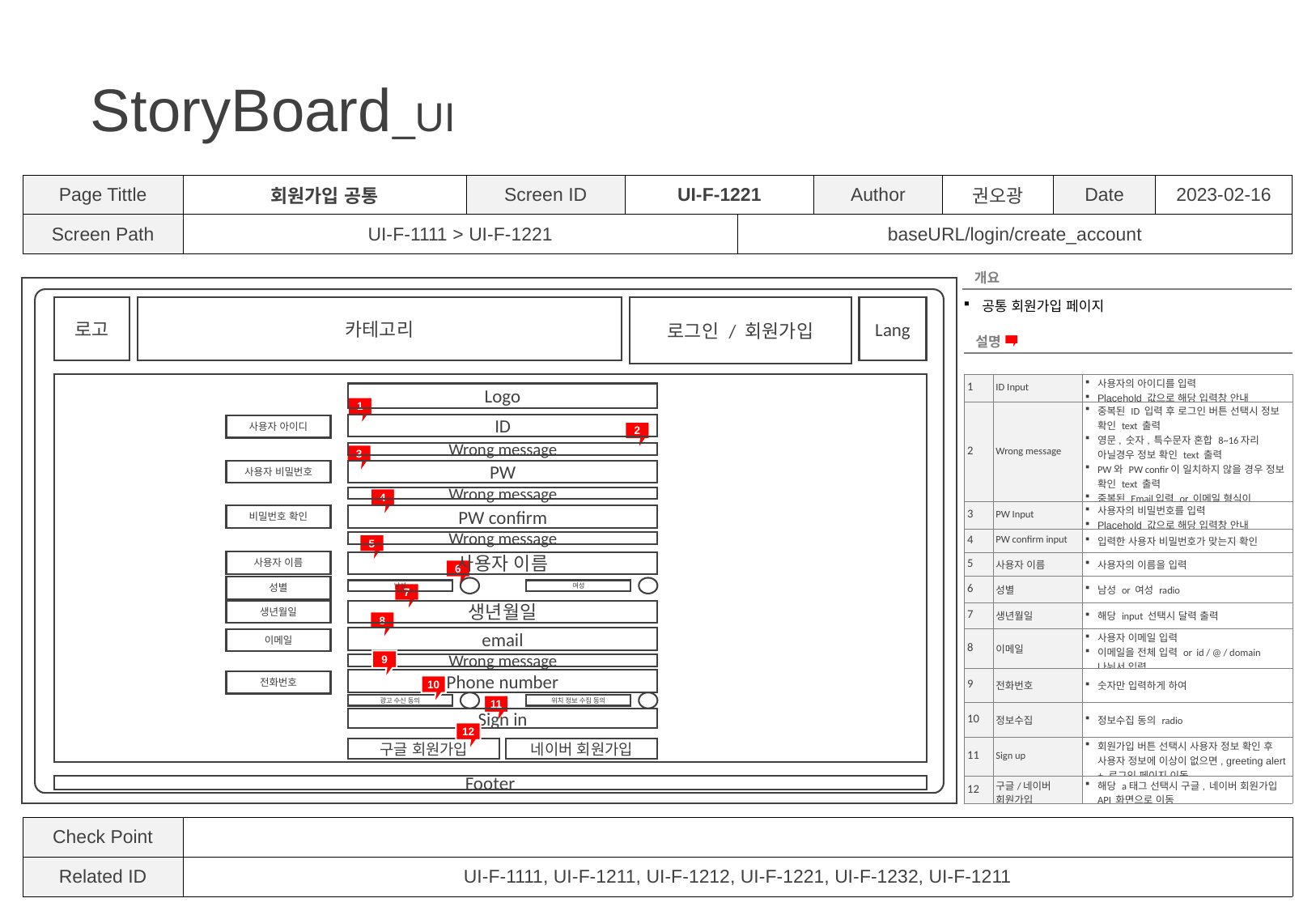

StoryBoard_UI
| Page Tittle | 회원가입 공통 | Screen ID | UI-F-1221 |  | Author | 권오광 | Date | 2023-02-16 |
| --- | --- | --- | --- | --- | --- | --- | --- | --- |
| Screen Path | UI-F-1111 > UI-F-1221 |  |  | baseURL/login/create\_account |  |  |  |  |
개요

공통 회원가입 페이지
카테고리
로고
로그인 / 회원가입
Lang
설명

| 1 | ID Input | 사용자의 아이디를 입력 Placehold 값으로 해당 입력창 안내 |
| --- | --- | --- |
| 2 | Wrong message | 중복된 ID 입력 후 로그인 버튼 선택시 정보 확인 text 출력 영문, 숫자, 특수문자 혼합 8~16자리 아닐경우 정보 확인 text 출력 PW와 PW confir이 일치하지 않을 경우 정보 확인 text 출력 중복된 Email입력 or 이메일 형식이 아닐경우 정보 확인 text 출력 |
| 3 | PW Input | 사용자의 비밀번호를 입력 Placehold 값으로 해당 입력창 안내 |
| 4 | PW confirm input | 입력한 사용자 비밀번호가 맞는지 확인 |
| 5 | 사용자 이름 | 사용자의 이름을 입력 |
| 6 | 성별 | 남성 or 여성 radio |
| 7 | 생년월일 | 해당 input 선택시 달력 출력 |
| 8 | 이메일 | 사용자 이메일 입력 이메일을 전체 입력 or id / @ / domain 나눠서 입력 |
| 9 | 전화번호 | 숫자만 입력하게 하여 |
| 10 | 정보수집 | 정보수집 동의 radio |
| 11 | Sign up | 회원가입 버튼 선택시 사용자 정보 확인 후 사용자 정보에 이상이 없으면, greeting alert + 로그인 페이지 이동 |
| 12 | 구글/네이버 회원가입 | 해당 a태그 선택시 구글, 네이버 회원가입 API 화면으로 이동 |
Logo
1
ID
사용자 아이디
2
Wrong message
3
사용자 비밀번호
PW
Wrong message
4
비밀번호 확인
PW confirm
Wrong message
5
사용자 이름
사용자 이름
6
성별

남성
여성
7
생년월일
생년월일
8
email
이메일
9
Wrong message
Phone number
전화번호
10

광고 수신 동의
위치 정보 수집 동의
11
Sign in
12
네이버 회원가입
구글 회원가입
Footer
| Check Point |  |
| --- | --- |
| Related ID | UI-F-1111, UI-F-1211, UI-F-1212, UI-F-1221, UI-F-1232, UI-F-1211 |